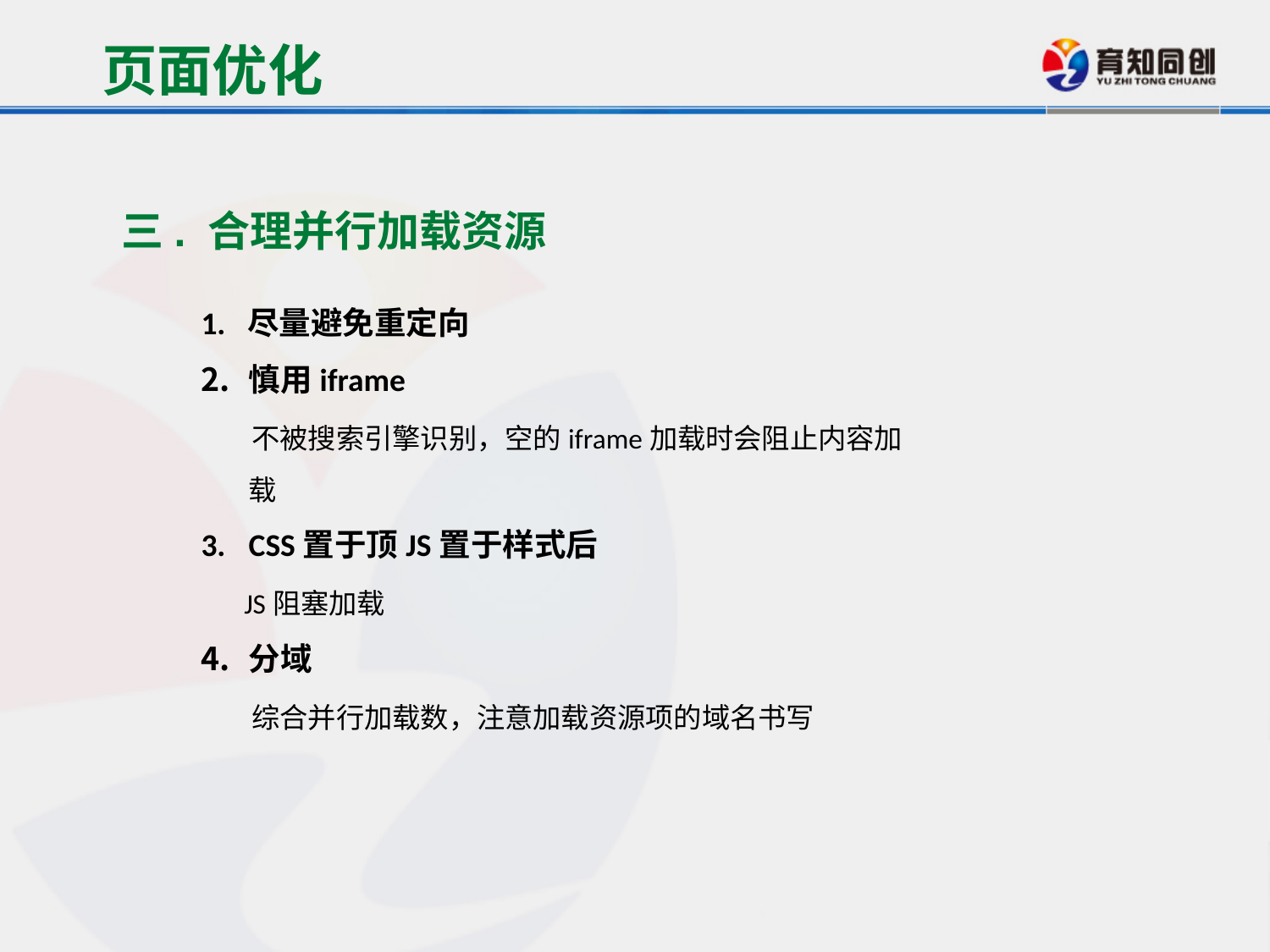

页面优化

三. 合理并行加载资源
1.  尽量避免重定向
慎用iframe
      不被搜索引擎识别，空的iframe加载时会阻止内容加载
CSS置于顶JS置于样式后
      JS阻塞加载
分域
      综合并行加载数，注意加载资源项的域名书写